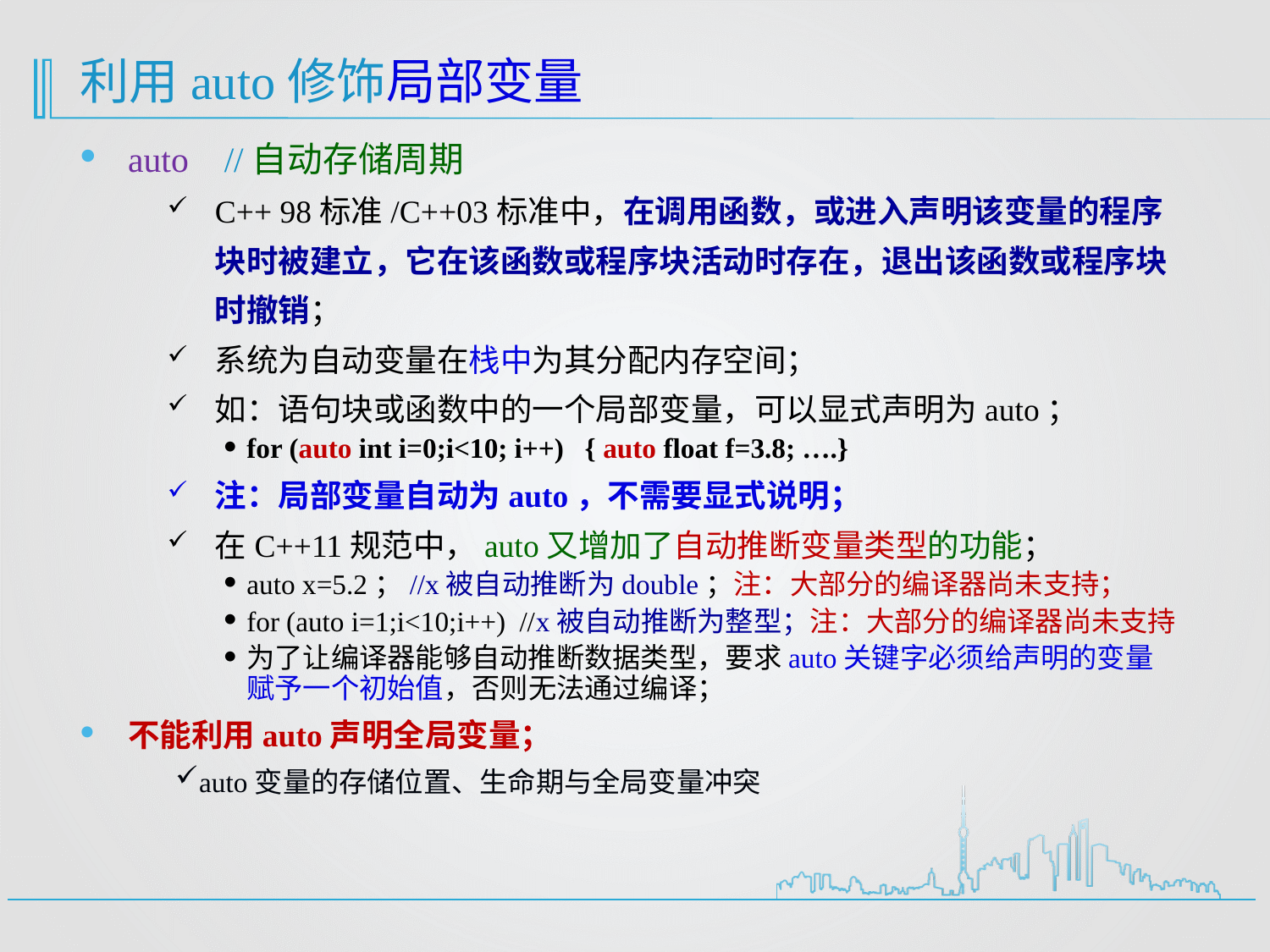

# 利用auto修饰局部变量
auto    //自动存储周期
C++ 98标准/C++03标准中，在调用函数，或进入声明该变量的程序块时被建立，它在该函数或程序块活动时存在，退出该函数或程序块时撤销；
系统为自动变量在栈中为其分配内存空间；
如：语句块或函数中的一个局部变量，可以显式声明为auto；
for (auto int i=0;i<10; i++)   { auto float f=3.8; ….}
注：局部变量自动为auto，不需要显式说明；
在C++11规范中，auto又增加了自动推断变量类型的功能；
auto x=5.2；//x被自动推断为double；注：大部分的编译器尚未支持；
for (auto i=1;i<10;i++)  //x被自动推断为整型；注：大部分的编译器尚未支持
为了让编译器能够自动推断数据类型，要求auto关键字必须给声明的变量赋予一个初始值，否则无法通过编译；
不能利用auto声明全局变量；
auto变量的存储位置、生命期与全局变量冲突